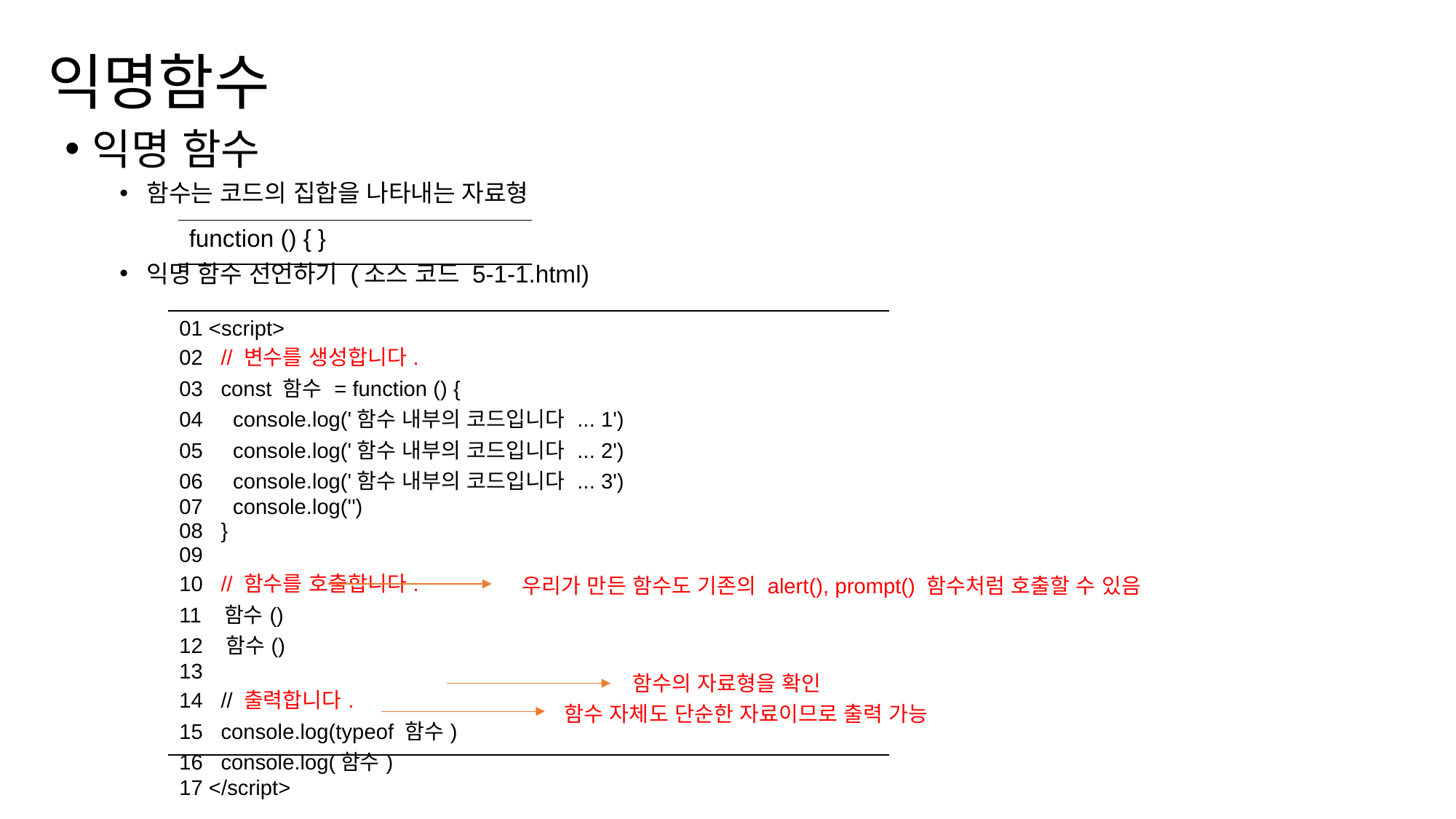

익명함수
익명 함수
함수는 코드의 집합을 나타내는 자료형

익명 함수 선언하기 (소스 코드 5-1-1.html)
| function () { } |
| --- |
| 01 <script> 02 // 변수를 생성합니다. 03 const 함수 = function () { 04 console.log('함수 내부의 코드입니다 ... 1') 05 console.log('함수 내부의 코드입니다 ... 2') 06 console.log('함수 내부의 코드입니다 ... 3') 07 console.log('') 08 } 09 10 // 함수를 호출합니다. 11 함수() 12 함수() 13 14 // 출력합니다. 15 console.log(typeof 함수) 16 console.log(함수) 17 </script> |
| --- |
우리가 만든 함수도 기존의 alert(), prompt() 함수처럼 호출할 수 있음
함수의 자료형을 확인
함수 자체도 단순한 자료이므로 출력 가능